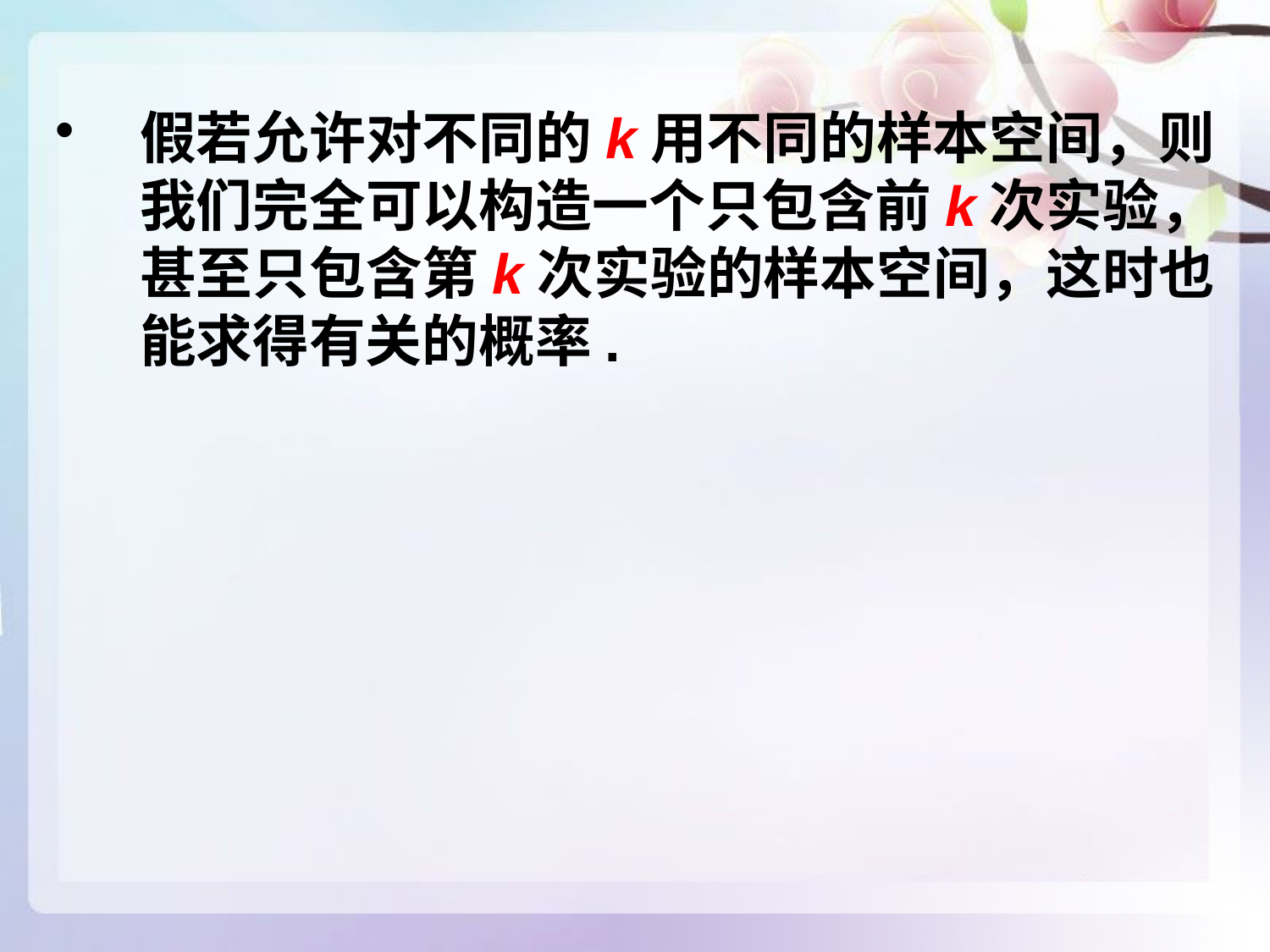

假若允许对不同的k用不同的样本空间，则我们完全可以构造一个只包含前k次实验，甚至只包含第k次实验的样本空间，这时也能求得有关的概率.